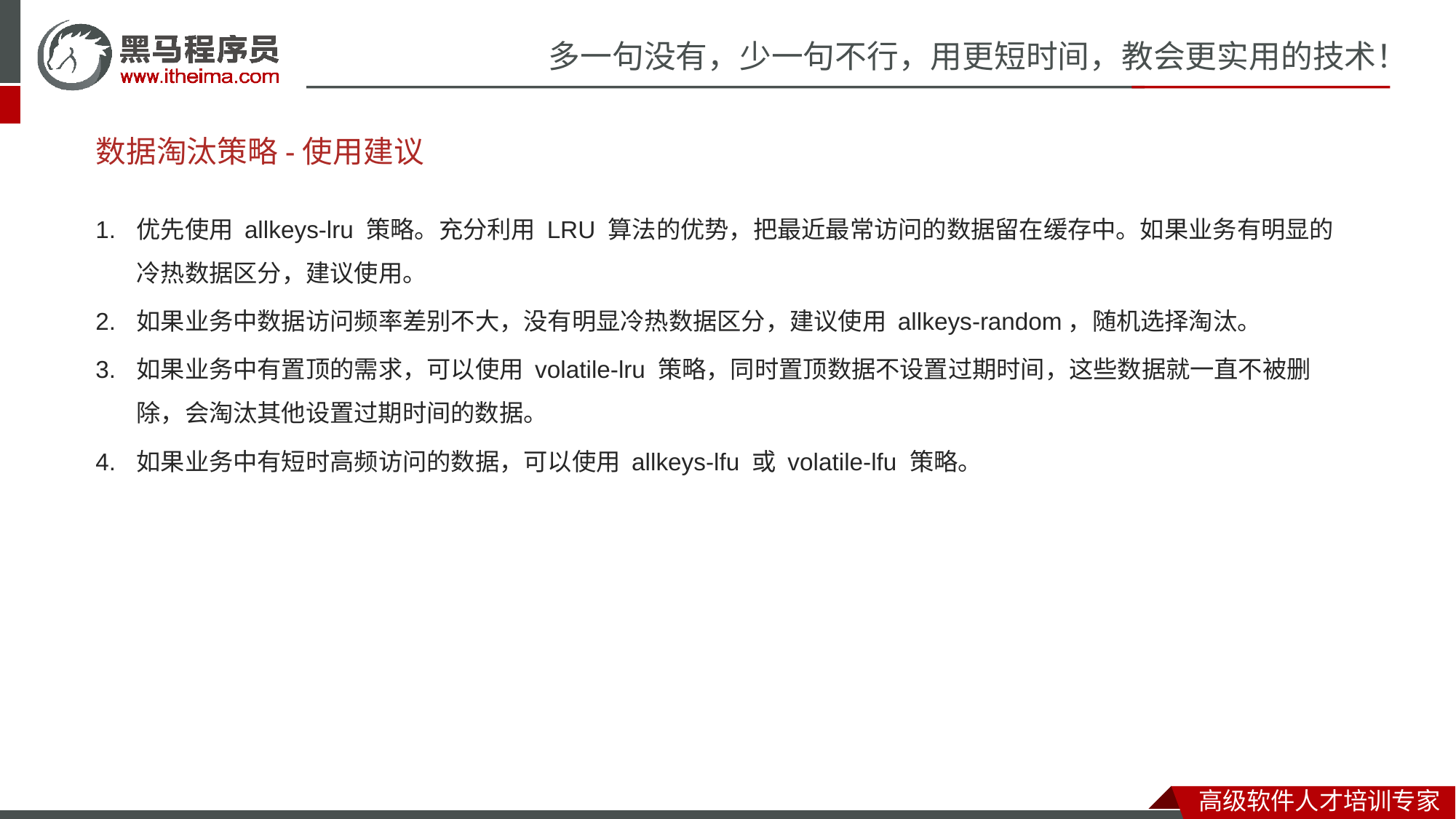

# 数据淘汰策略-使用建议
优先使用 allkeys-lru 策略。充分利用 LRU 算法的优势，把最近最常访问的数据留在缓存中。如果业务有明显的冷热数据区分，建议使用。
如果业务中数据访问频率差别不大，没有明显冷热数据区分，建议使用 allkeys-random，随机选择淘汰。
如果业务中有置顶的需求，可以使用 volatile-lru 策略，同时置顶数据不设置过期时间，这些数据就一直不被删除，会淘汰其他设置过期时间的数据。
如果业务中有短时高频访问的数据，可以使用 allkeys-lfu 或 volatile-lfu 策略。